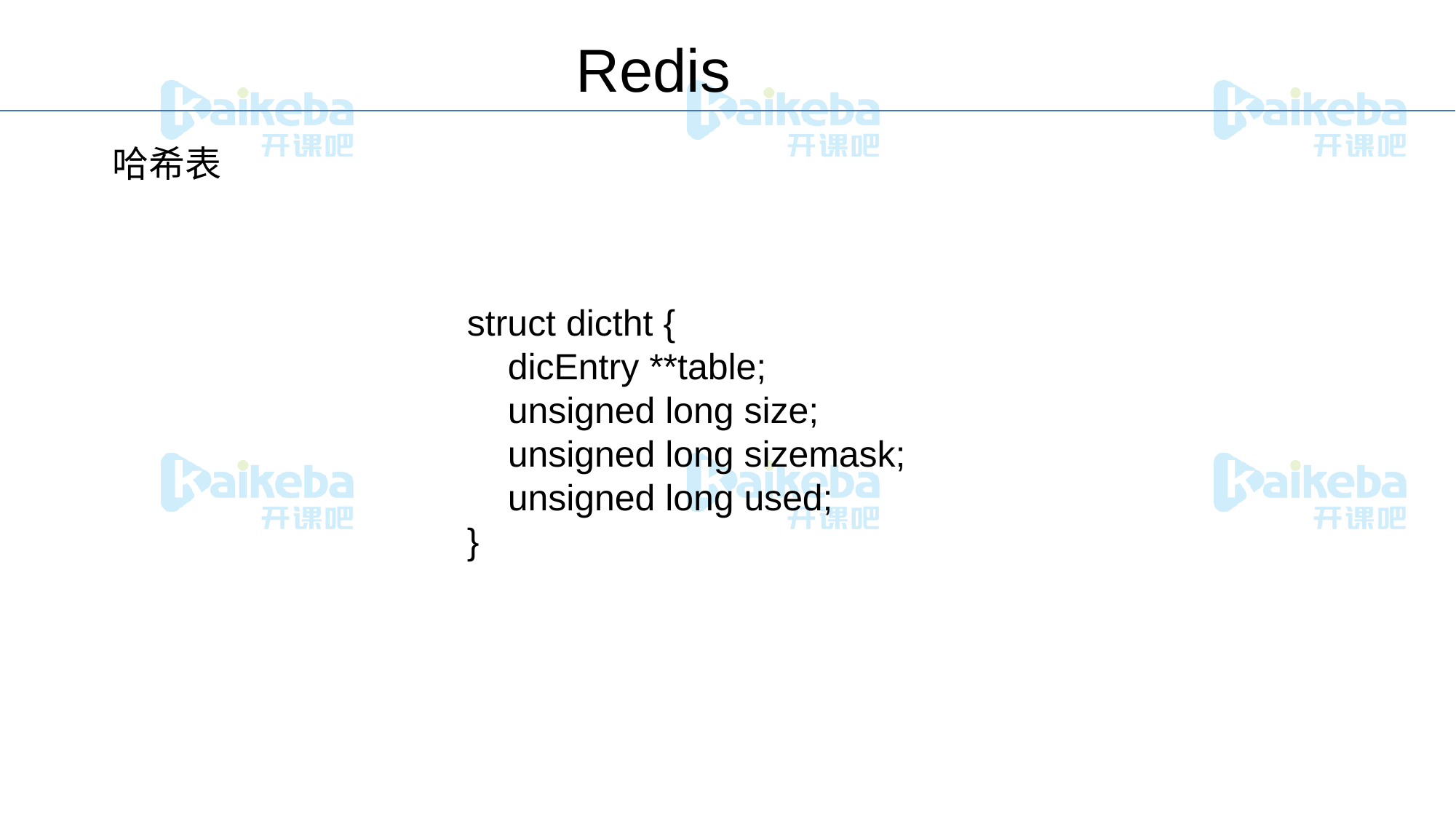

Redis
哈希表

struct dictht {
    dicEntry **table;
    unsigned long size;
    unsigned long sizemask;
    unsigned long used;
}